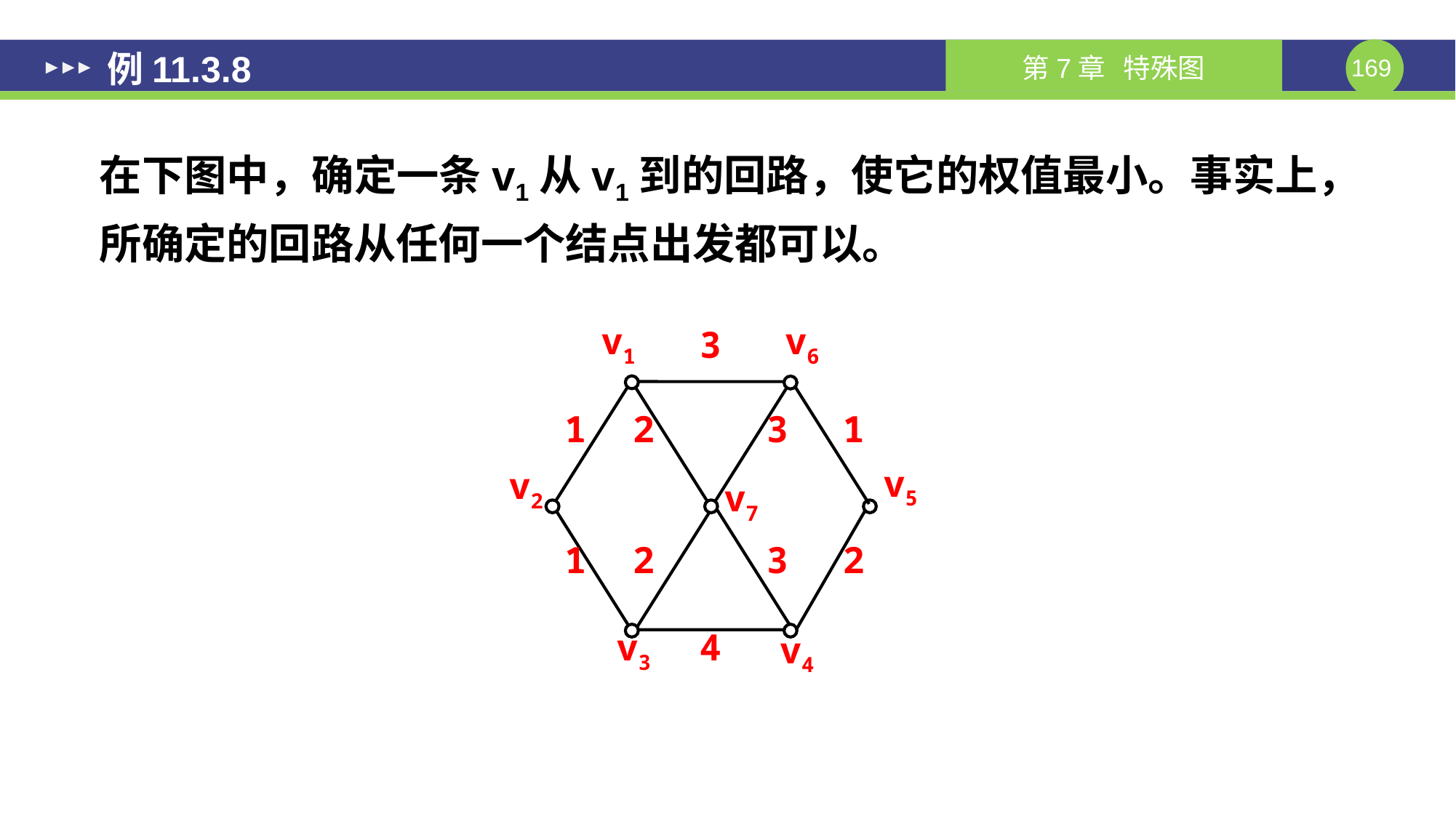

# 例11.3.8
在下图中，确定一条v1从v1到的回路，使它的权值最小。事实上，所确定的回路从任何一个结点出发都可以。
v1
v6
3

1
2
3
1
v5
v2
v7

1
2
3
2

4

v3
v4